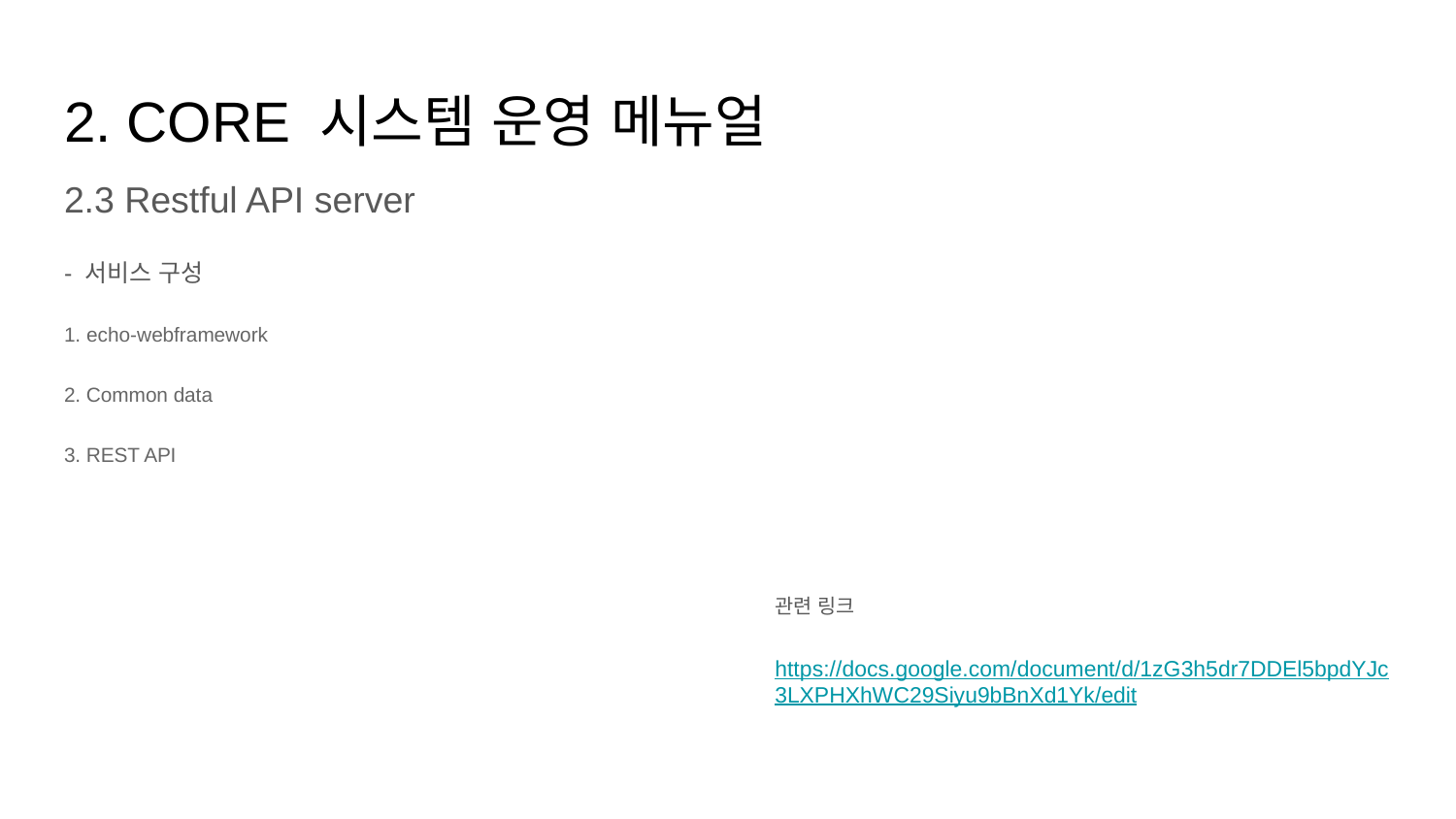

# 2. CORE 시스템 운영 메뉴얼
2.3 Restful API server
- 서비스 구성
1. echo-webframework
2. Common data
3. REST API
관련 링크
https://docs.google.com/document/d/1zG3h5dr7DDEl5bpdYJc3LXPHXhWC29Siyu9bBnXd1Yk/edit